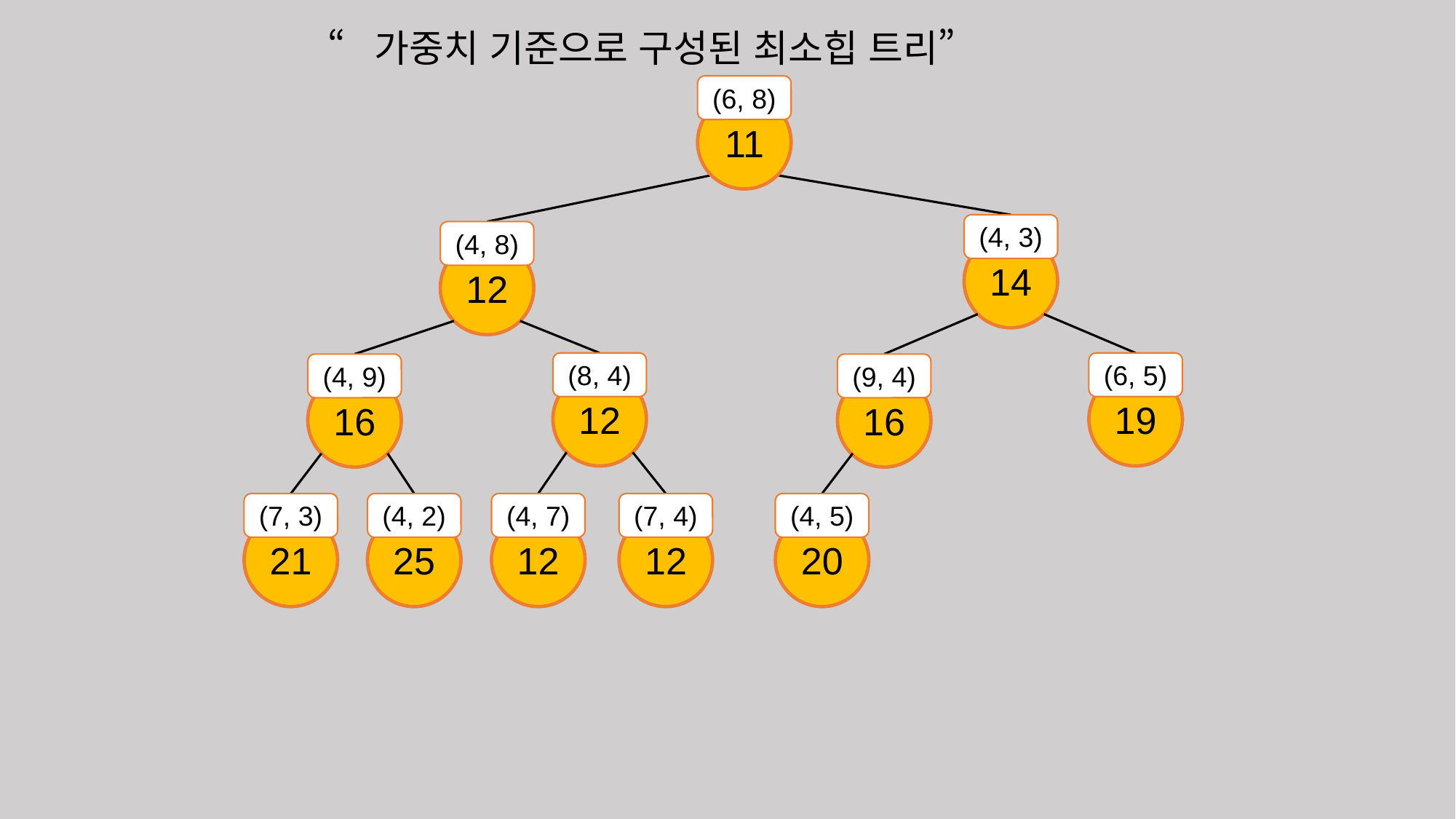

“가중치 기준으로 구성된 최소힙 트리”
(6, 8)
11
(4, 3)
14
(4, 8)
12
(8, 4)
12
(6, 5)
19
(4, 9)
16
(9, 4)
16
(7, 3)
21
(4, 2)
25
(4, 7)
12
(7, 4)
12
(4, 5)
20